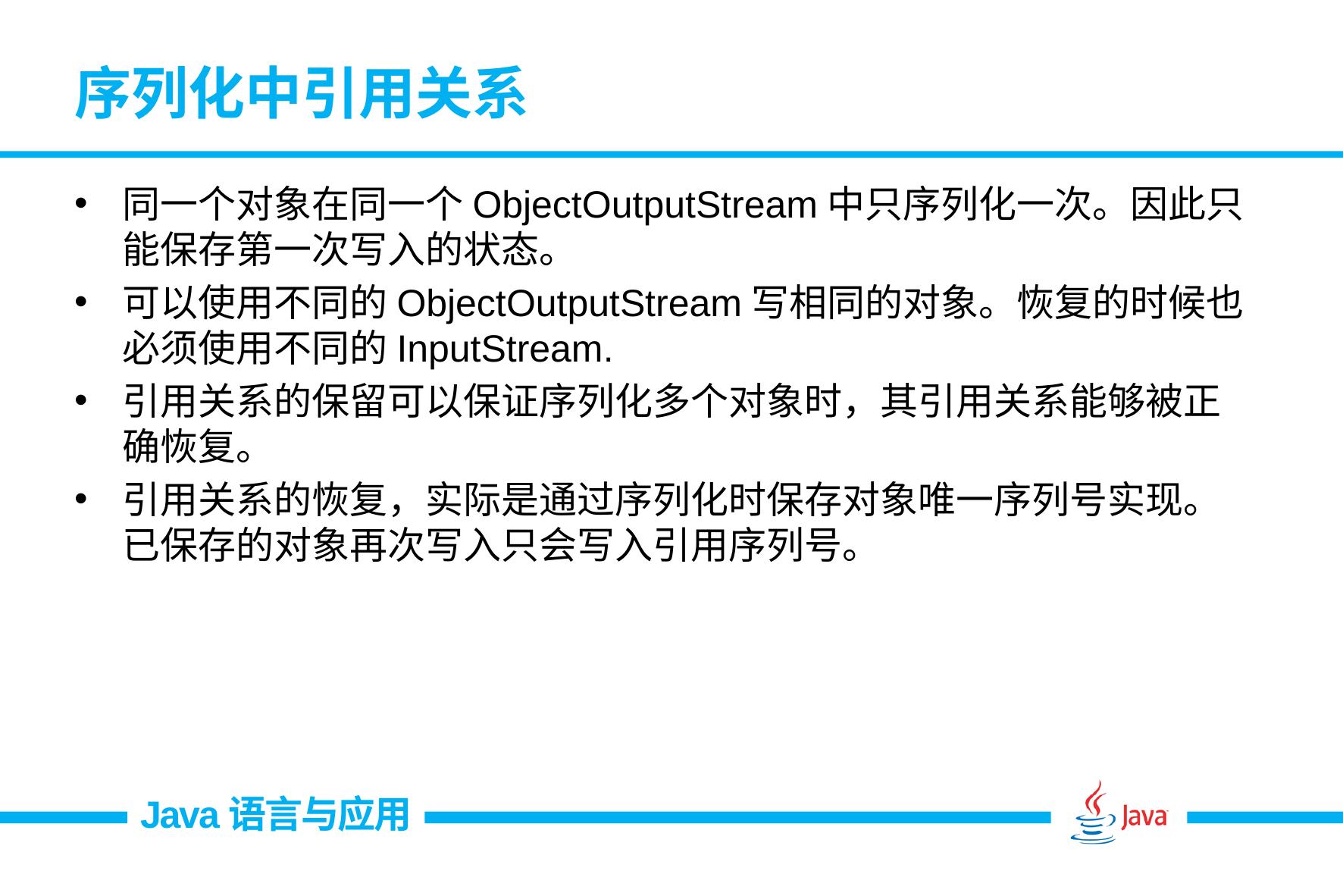

# 序列化中引用关系
同一个对象在同一个ObjectOutputStream中只序列化一次。因此只能保存第一次写入的状态。
可以使用不同的ObjectOutputStream写相同的对象。恢复的时候也必须使用不同的InputStream.
引用关系的保留可以保证序列化多个对象时，其引用关系能够被正确恢复。
引用关系的恢复，实际是通过序列化时保存对象唯一序列号实现。已保存的对象再次写入只会写入引用序列号。